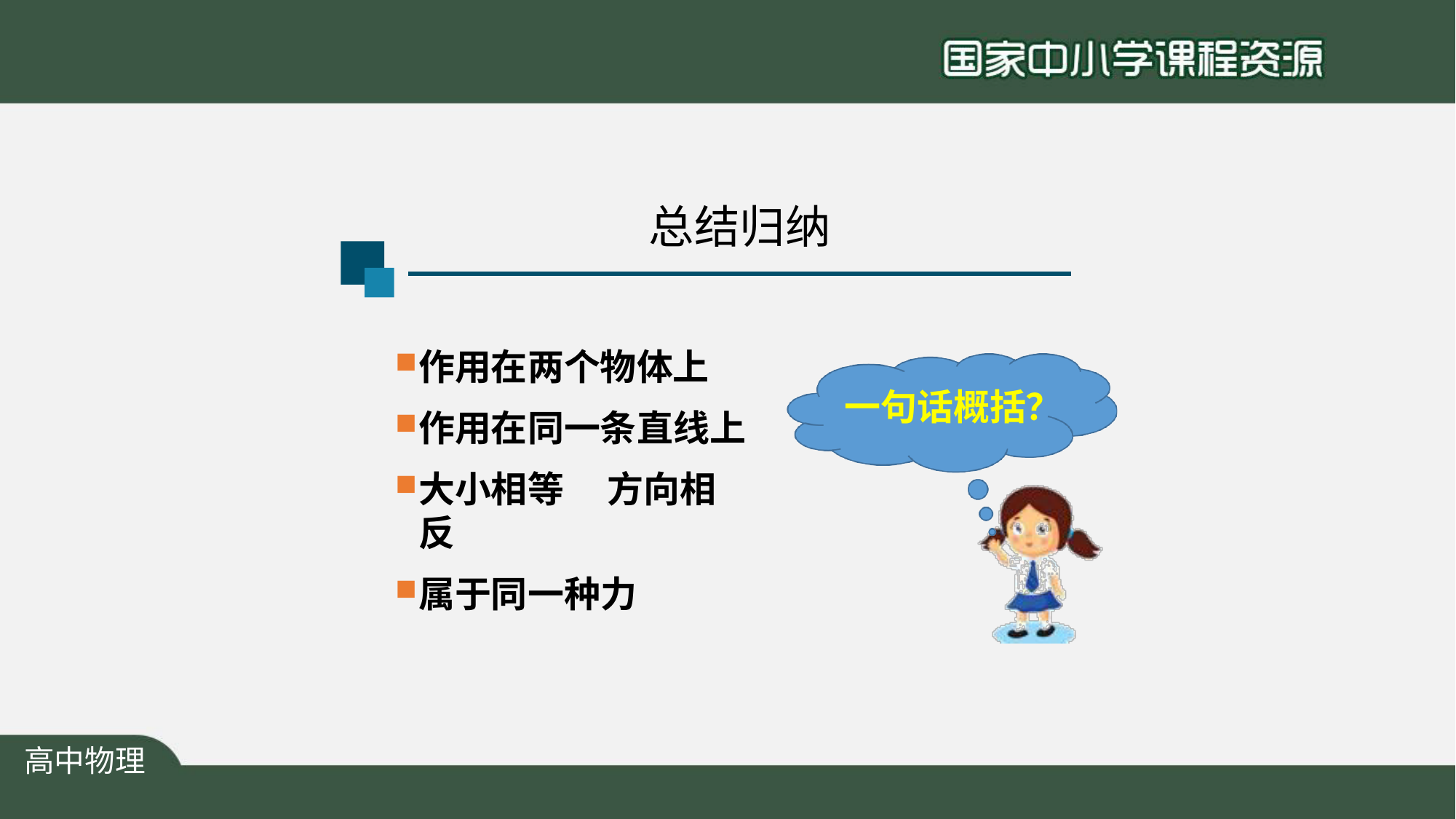

# 总结归纳

作用在两个物体上
作用在同一条直线上
大小相等	方向相反
属于同一种力

一句话概括？

高中物理